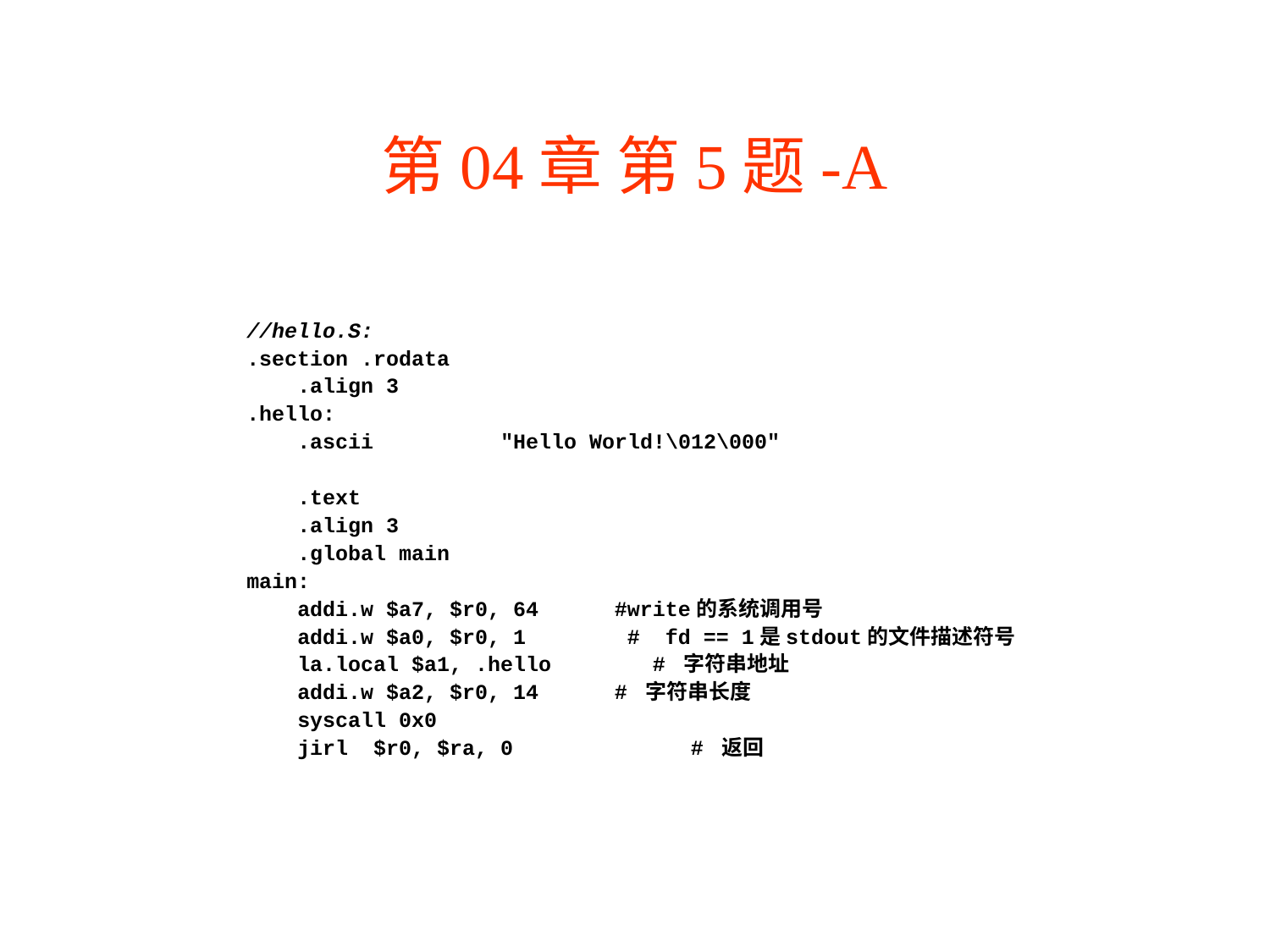

# 第04章 第5题-A
//hello.S:
.section .rodata
    .align 3
.hello:
    .ascii	"Hello World!\012\000"

    .text
    .align 3
    .global main
main:
    addi.w $a7, $r0, 64      #write的系统调用号
    addi.w $a0, $r0, 1        #  fd == 1是stdout的文件描述符号
    la.local $a1, .hello        # 字符串地址
    addi.w $a2, $r0, 14      # 字符串长度
    syscall 0x0
    jirl  $r0, $ra, 0              # 返回